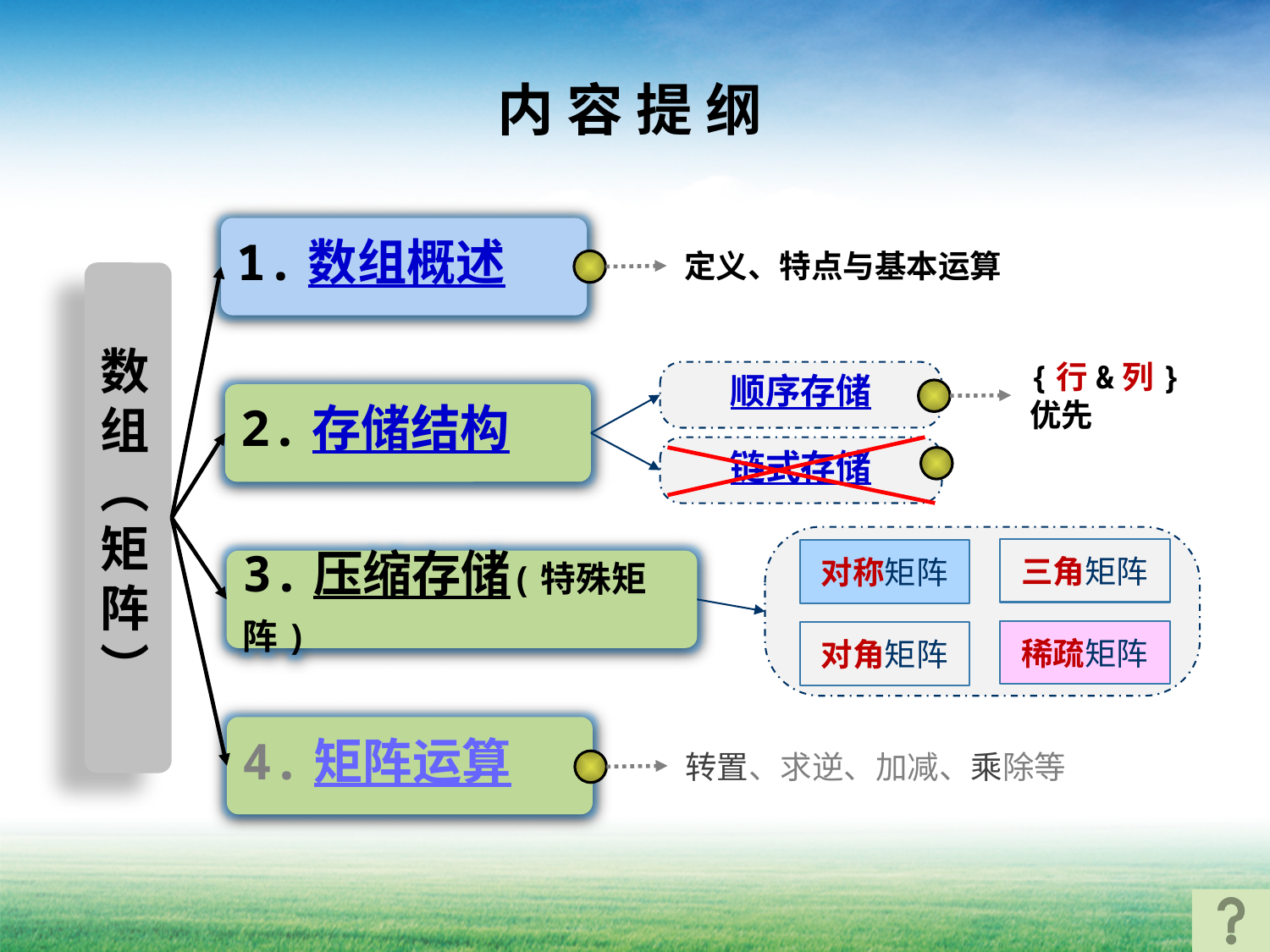

# 内 容 提 纲
1.数组概述
定义、特点与基本运算

数
组
︵
矩
阵
︶
顺序存储
{行&列}优先

2.存储结构
链式存储

三角矩阵
对称矩阵
3.压缩存储(特殊矩阵)
稀疏矩阵
对角矩阵
4.矩阵运算
转置、求逆、加减、乘除等